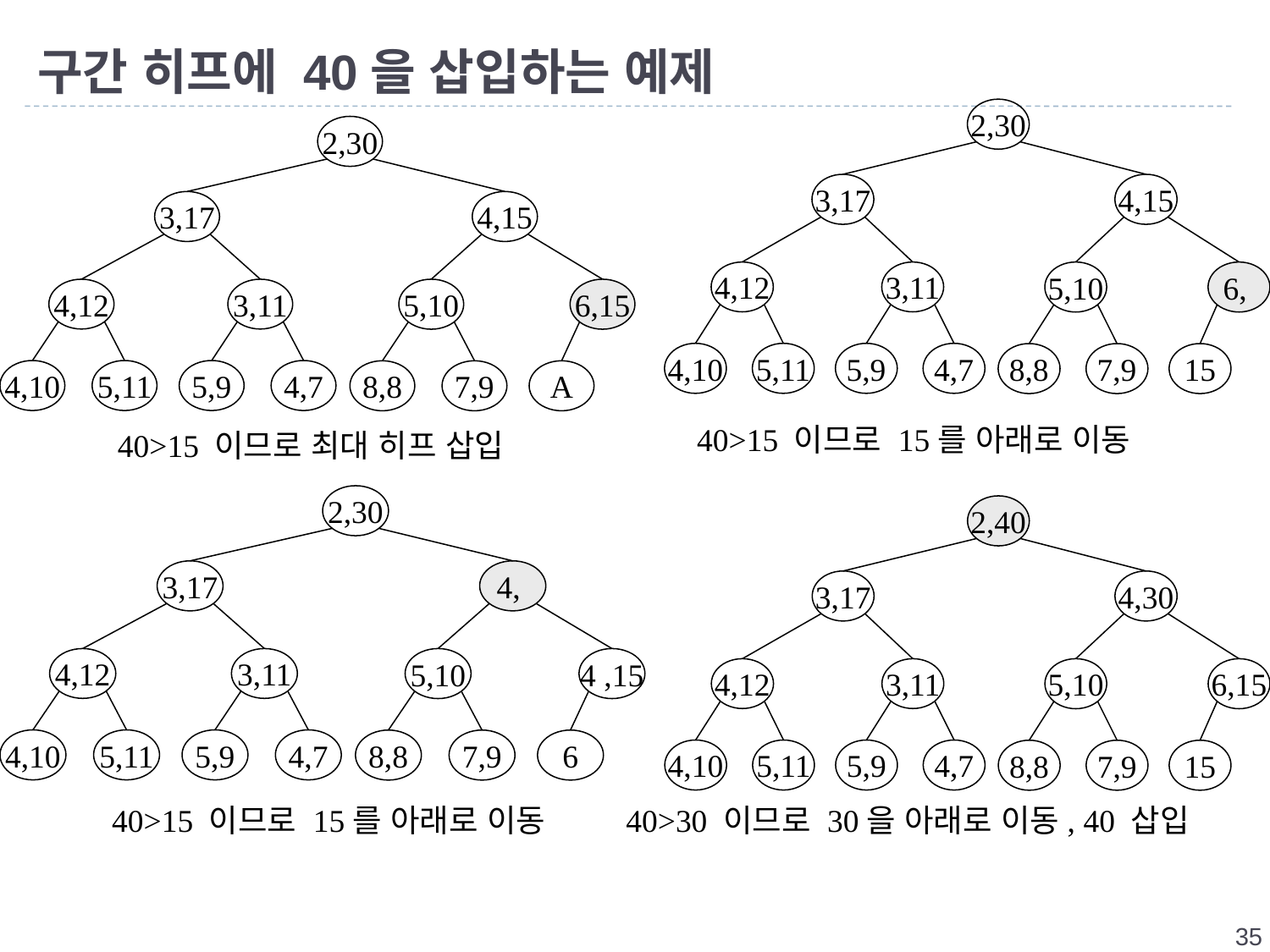

# 구간 히프에 40을 삽입하는 예제
2,30
3,17
4,15
4,12
3,11
5,10
6,
4,10
5,11
5,9
4,7
8,8
7,9
15

2,30
3,17
4,15
4,12
3,11
5,10
6,15
4,10
5,11
5,9
4,7
8,8
7,9
A
40>15 이므로 15를 아래로 이동
40>15 이므로 최대 히프 삽입
2,30
3,17
  4,
4,12
3,11
5,10
4 ,15
4,10
5,11
5,9
4,7
8,8
7,9
6
2,40
3,17
4,30
4,12
3,11
5,10
6,15
4,10
5,11
5,9
4,7
8,8
7,9
15
40>30 이므로 30을 아래로 이동, 40 삽입
40>15 이므로 15를 아래로 이동
35